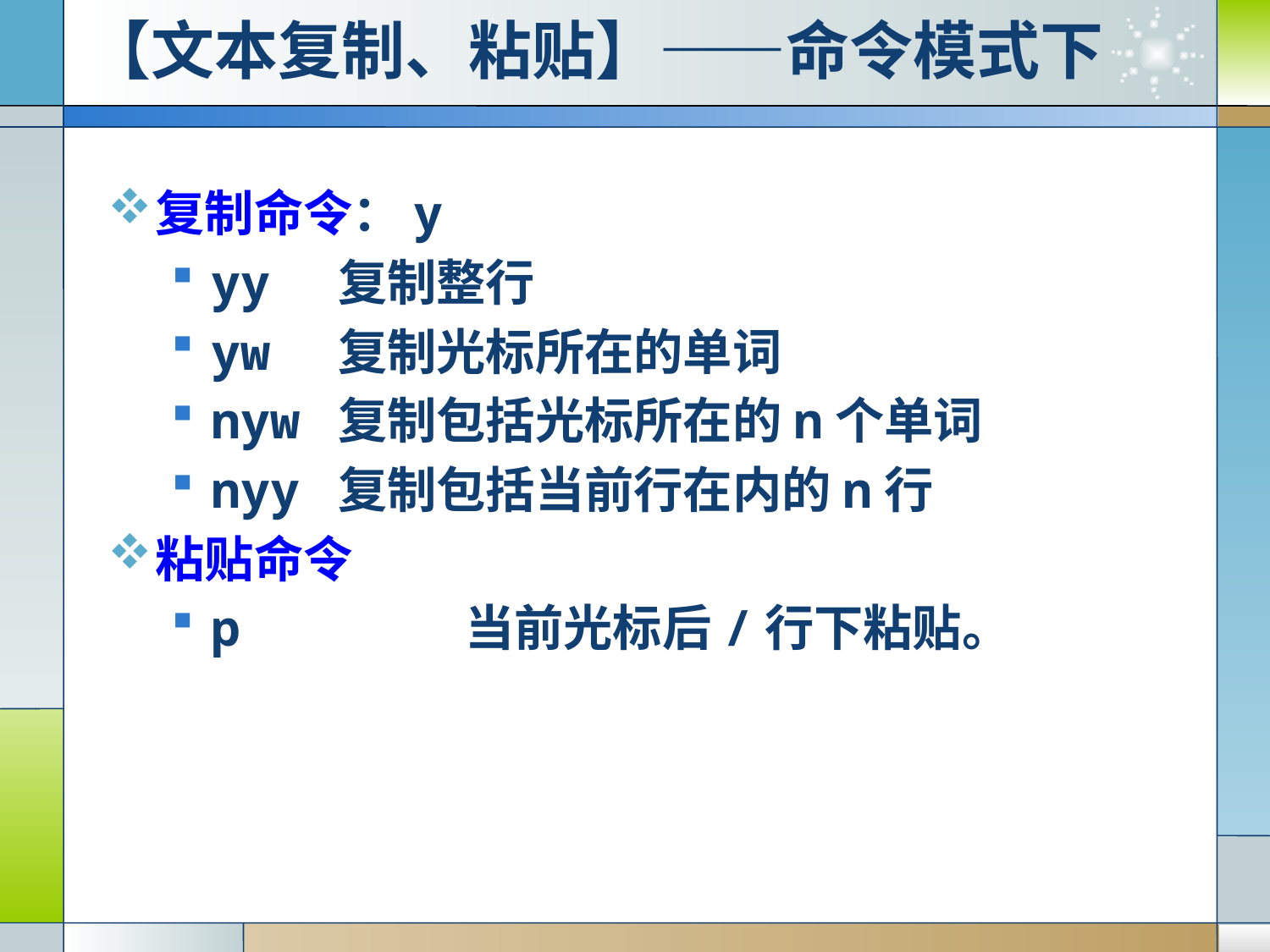

# 【文本复制、粘贴】——命令模式下
复制命令：y
yy	复制整行
yw	复制光标所在的单词
nyw	复制包括光标所在的n个单词
nyy	复制包括当前行在内的n行
粘贴命令
p		当前光标后/行下粘贴。